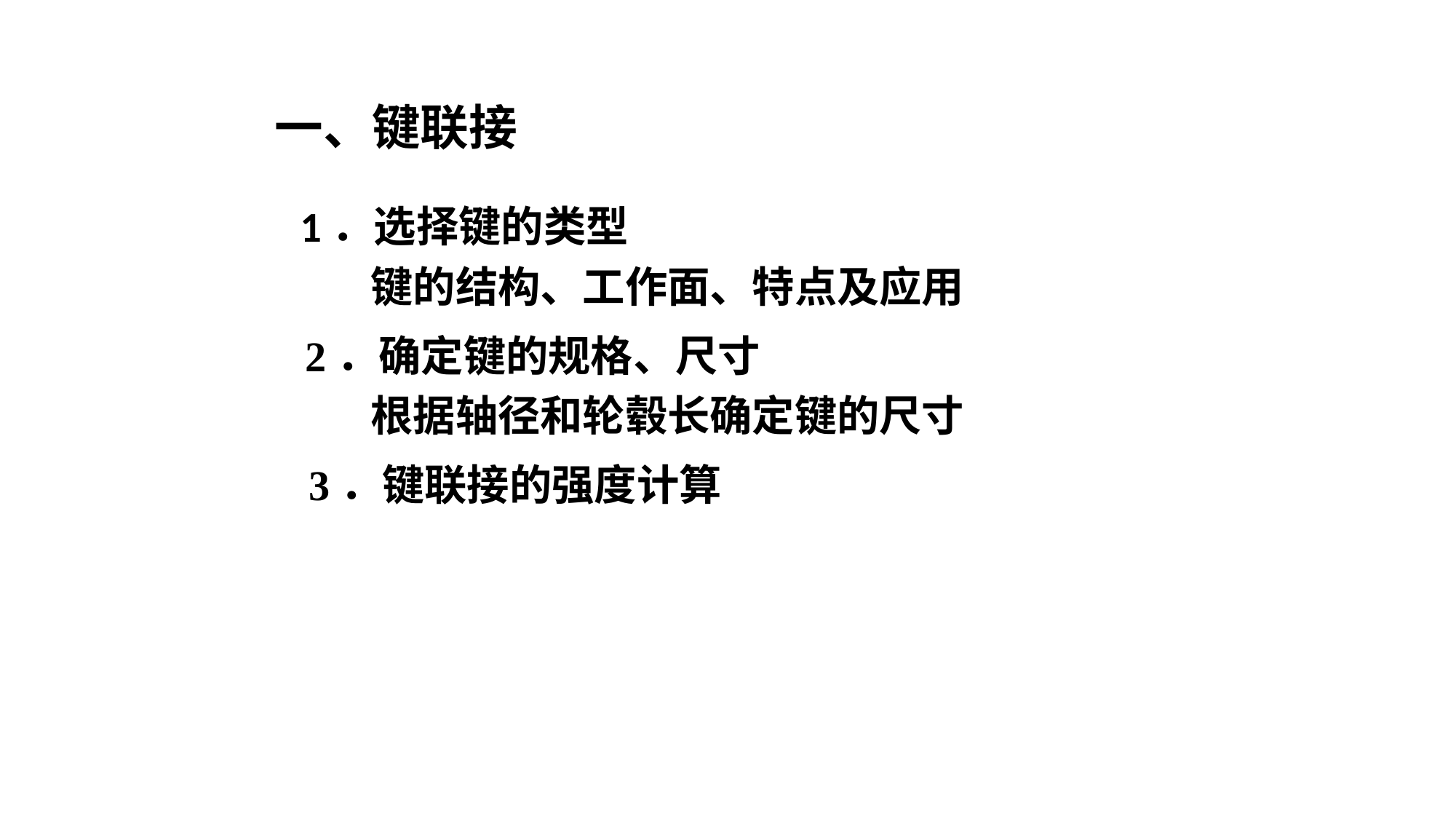

一、键联接
1．选择键的类型

键的结构、工作面、特点及应用
2．确定键的规格、尺寸
根据轴径和轮毂长确定键的尺寸
3．键联接的强度计算